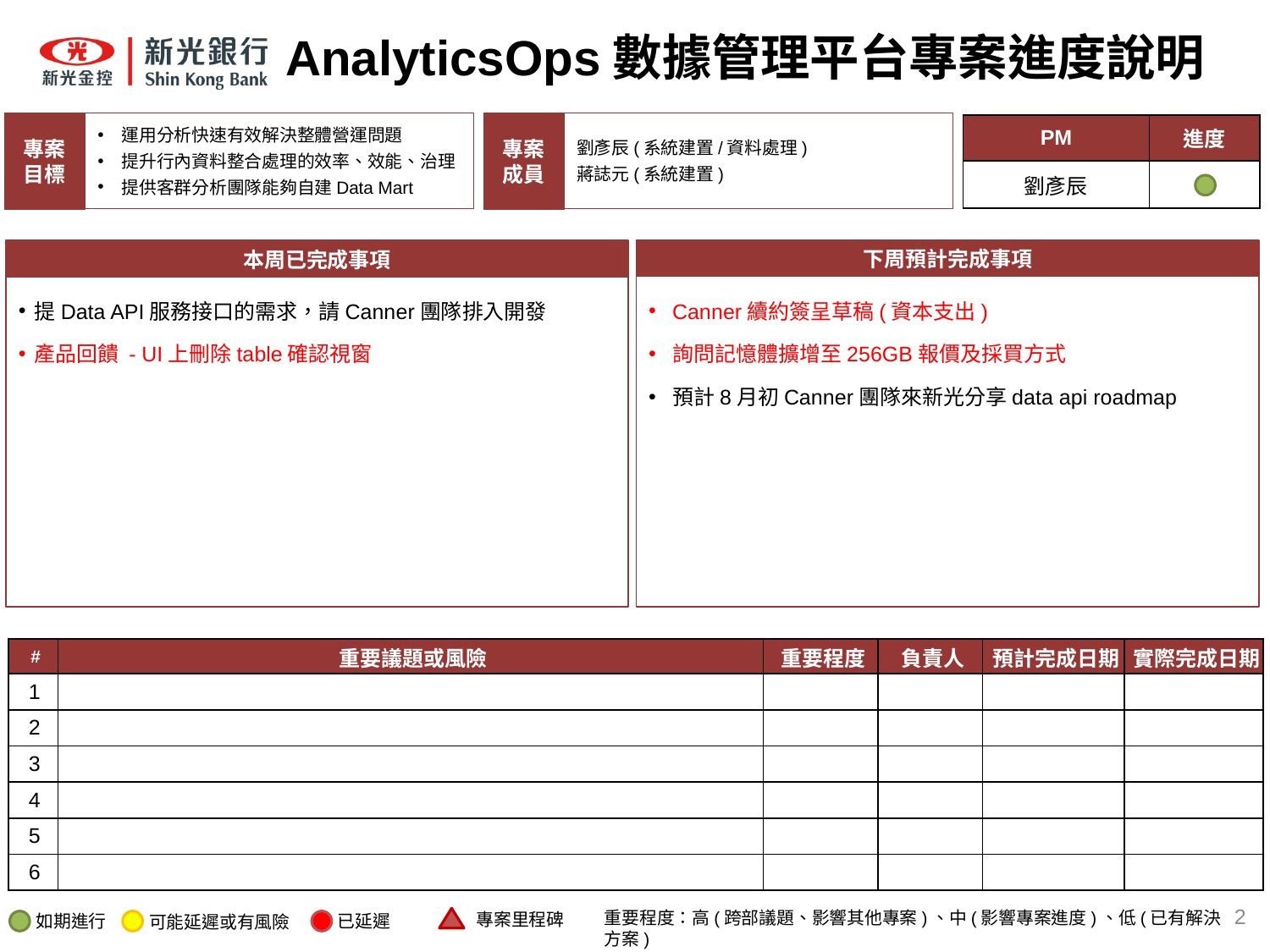

# AnalyticsOps數據管理平台專案進度說明
專案
成員
劉彥辰(系統建置/資料處理)
蔣誌元(系統建置)
專案
目標
運用分析快速有效解決整體營運問題
提升行內資料整合處理的效率、效能、治理
提供客群分析團隊能夠自建Data Mart
| PM | 進度 |
| --- | --- |
| 劉彥辰 |  |

本周已完成事項
提Data API服務接口的需求，請Canner團隊排入開發
產品回饋 - UI上刪除table確認視窗
下周預計完成事項
Canner續約簽呈草稿(資本支出)
詢問記憶體擴增至256GB報價及採買方式
預計8月初Canner團隊來新光分享data api roadmap

| # | 重要議題或風險 | 重要程度 | 負責人 | 預計完成日期 | 實際完成日期 |
| --- | --- | --- | --- | --- | --- |
| 1 |  |  |  |  |  |
| 2 |  |  |  |  |  |
| 3 |  |  |  |  |  |
| 4 |  |  |  |  |  |
| 5 |  |  |  |  |  |
| 6 |  |  |  |  |  |
2
重要程度：高(跨部議題、影響其他專案)、中(影響專案進度)、低(已有解決方案)
專案里程碑

如期進行

已延遲

可能延遲或有風險